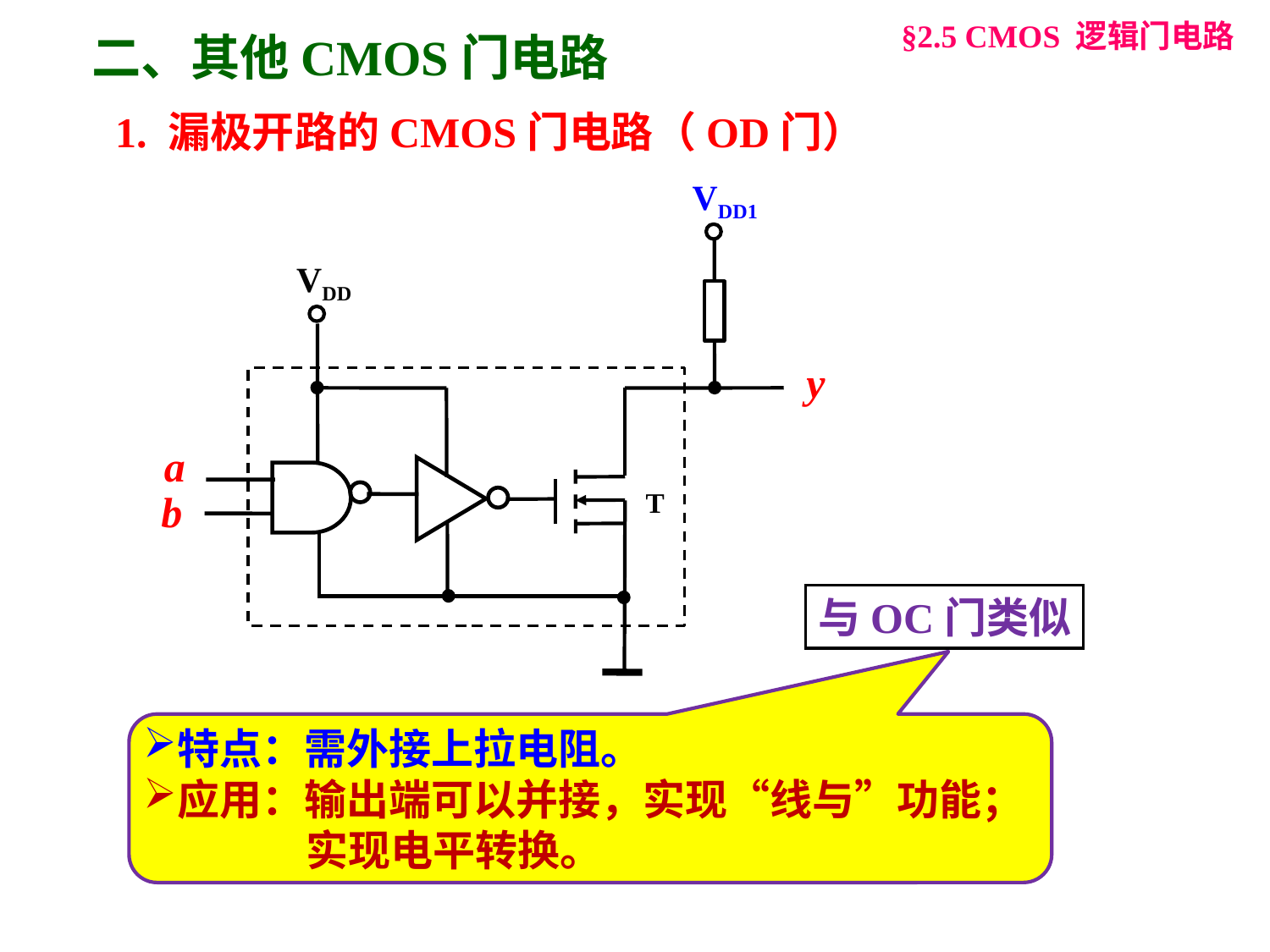

§2.5 CMOS 逻辑门电路
二、其他CMOS门电路
1. 漏极开路的CMOS门电路（OD门）
VDD1

VDD

y

a

b

T

与OC门类似

特点：需外接上拉电阻。
应用：输出端可以并接，实现“线与”功能；
                实现电平转换。